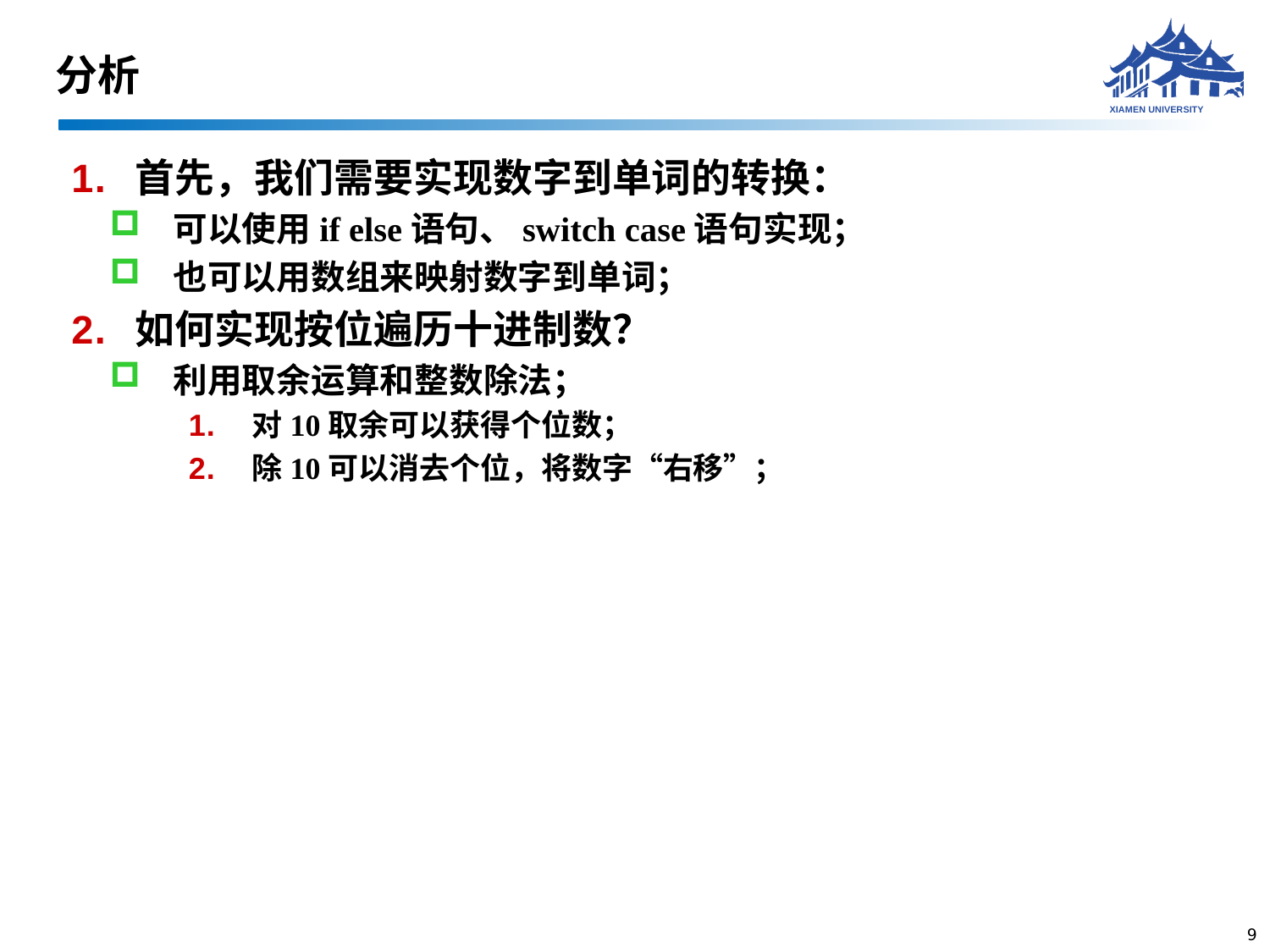

# 分析
首先，我们需要实现数字到单词的转换：
可以使用if else语句、switch case语句实现；
也可以用数组来映射数字到单词；
如何实现按位遍历十进制数？
利用取余运算和整数除法；
对10取余可以获得个位数；
除10可以消去个位，将数字“右移”；

9